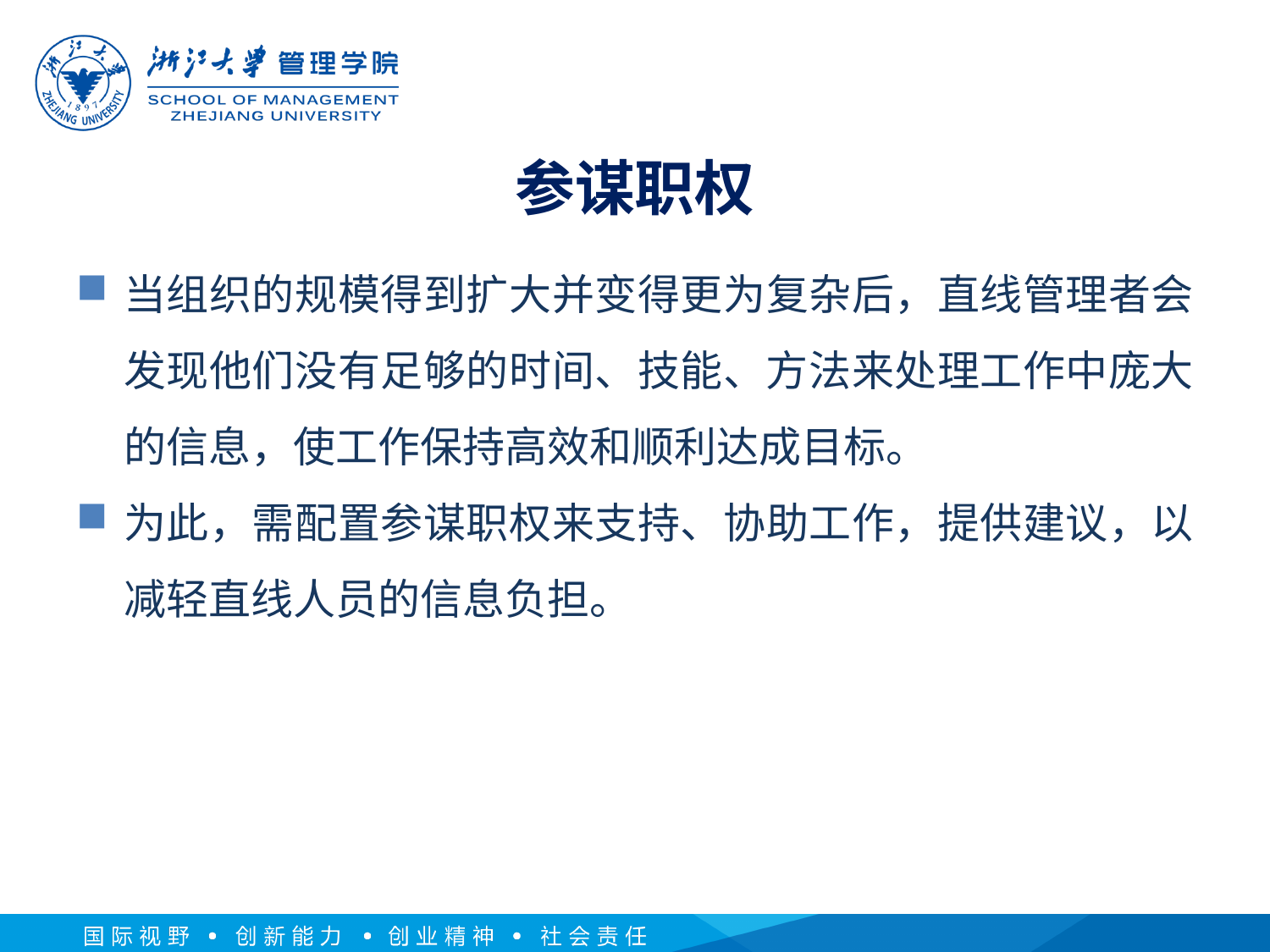

# 参谋职权
当组织的规模得到扩大并变得更为复杂后，直线管理者会发现他们没有足够的时间、技能、方法来处理工作中庞大的信息，使工作保持高效和顺利达成目标。
为此，需配置参谋职权来支持、协助工作，提供建议，以减轻直线人员的信息负担。